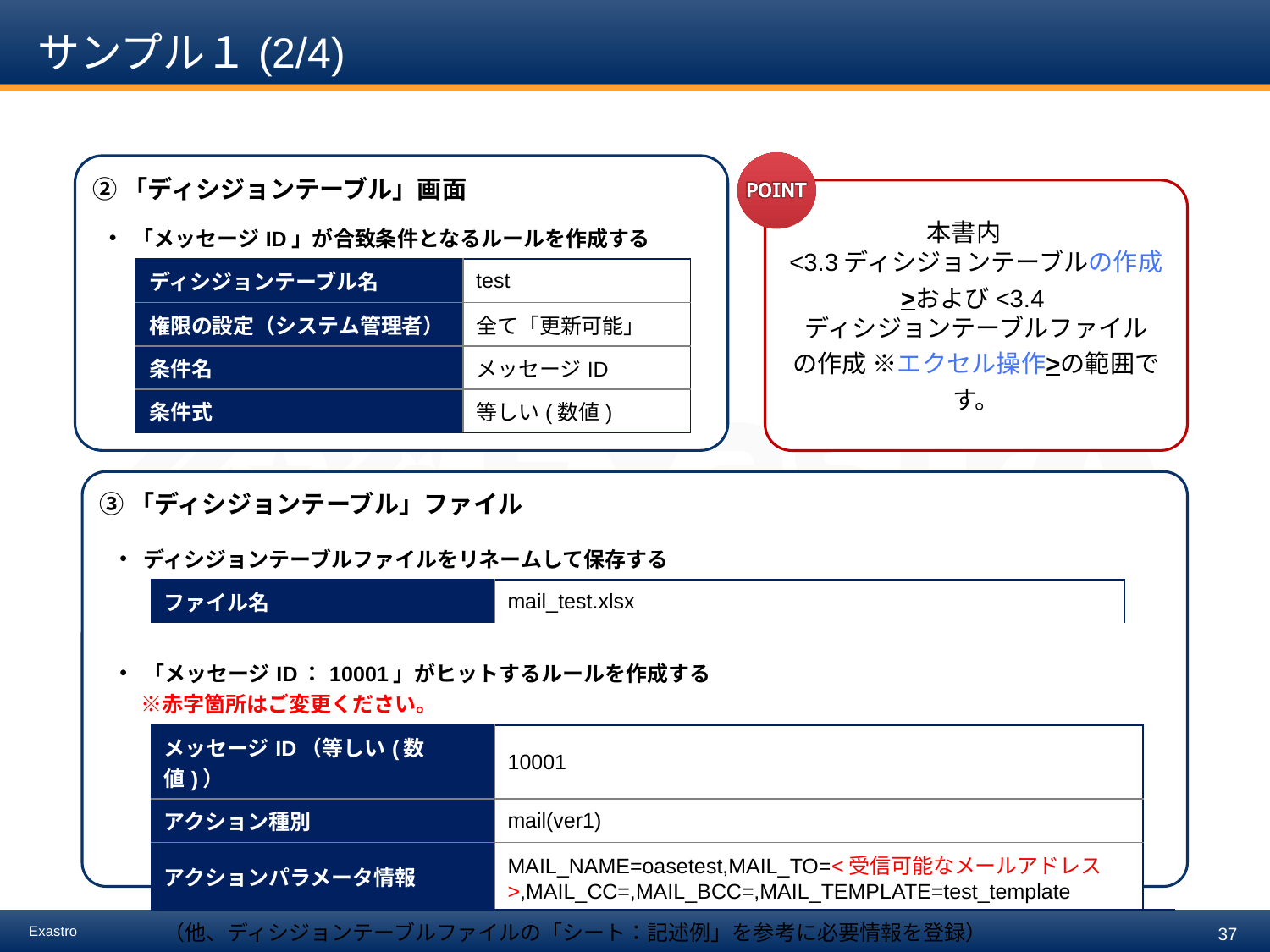

# サンプル１(2/4)

本書内　
<3.3 ディシジョンテーブルの作成>および<3.4 ディシジョンテーブルファイルの作成 ※エクセル操作>の範囲です。
②「ディシジョンテーブル」画面
③「ディシジョンテーブル」ファイル
| 「メッセージID」が合致条件となるルールを作成する |  |  |  |
| --- | --- | --- | --- |
|  | ディシジョンテーブル名 | test |  |
|  | 権限の設定（システム管理者） | 全て「更新可能」 |  |
|  | 条件名 | メッセージID |  |
|  | 条件式 | 等しい(数値) |  |
|  |  |  |  |
| ディシジョンテーブルファイルをリネームして保存する |  |  |  |  |
| --- | --- | --- | --- | --- |
|  | ファイル名 | mail\_test.xlsx |  |  |
|  |  |  |  |  |
| 「メッセージID：10001」がヒットするルールを作成する 　※赤字箇所はご変更ください。 |  |  |  |  |
|  | メッセージID（等しい(数値)） | 10001 |  |  |
|  | アクション種別 | mail(ver1) |  |  |
|  | アクションパラメータ情報 | MAIL\_NAME=oasetest,MAIL\_TO=<受信可能なメールアドレス>,MAIL\_CC=,MAIL\_BCC=,MAIL\_TEMPLATE=test\_template |  |  |
|  | （他、ディシジョンテーブルファイルの「シート：記述例」を参考に必要情報を登録） |  |  |  |